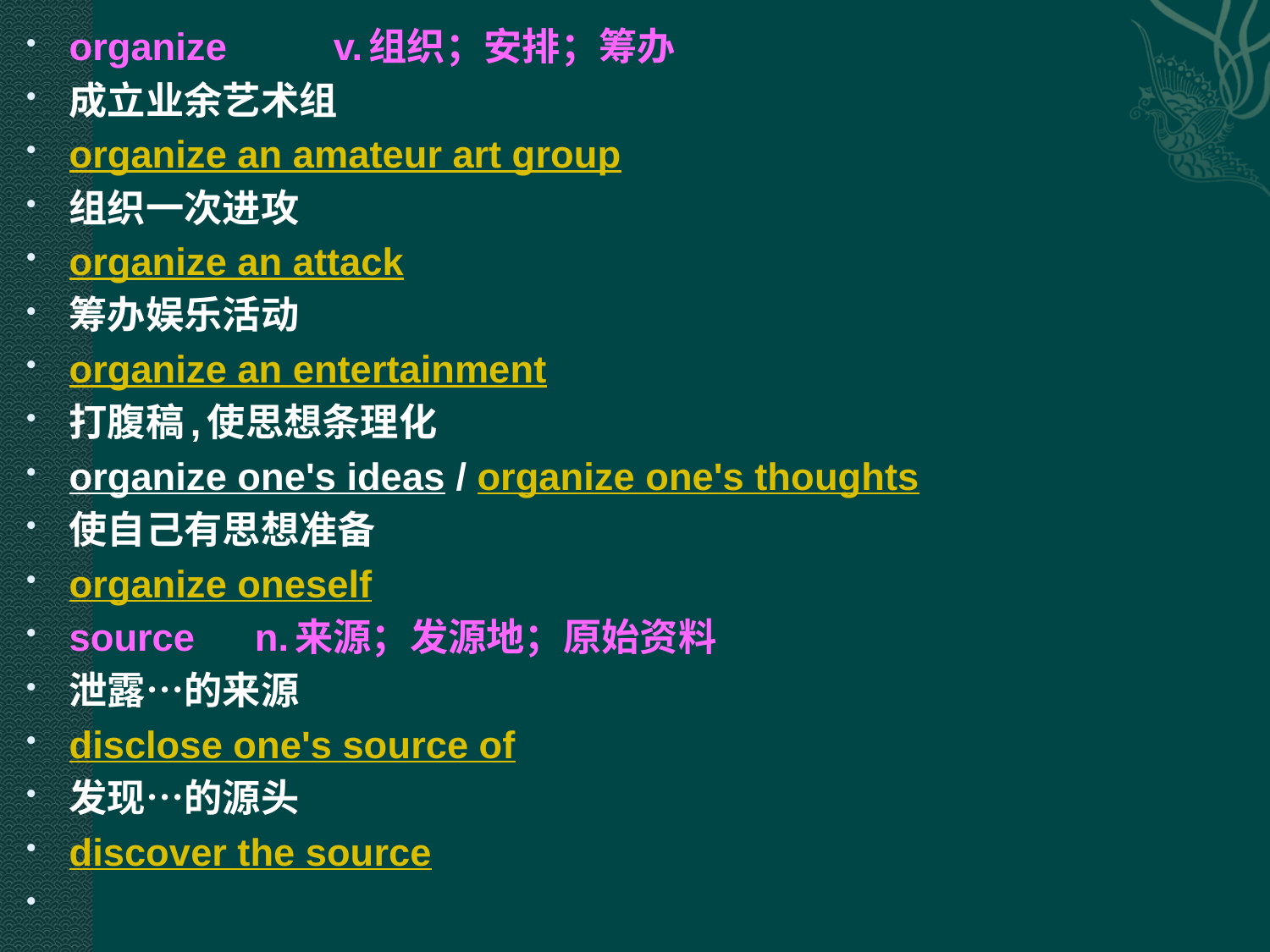

organize　 　 v.组织；安排；筹办
成立业余艺术组
organize an amateur art group
组织一次进攻
organize an attack
筹办娱乐活动
organize an entertainment
打腹稿,使思想条理化
organize one's ideas / organize one's thoughts
使自己有思想准备
organize oneself
source　 n.来源；发源地；原始资料
泄露…的来源
disclose one's source of
发现…的源头
discover the source